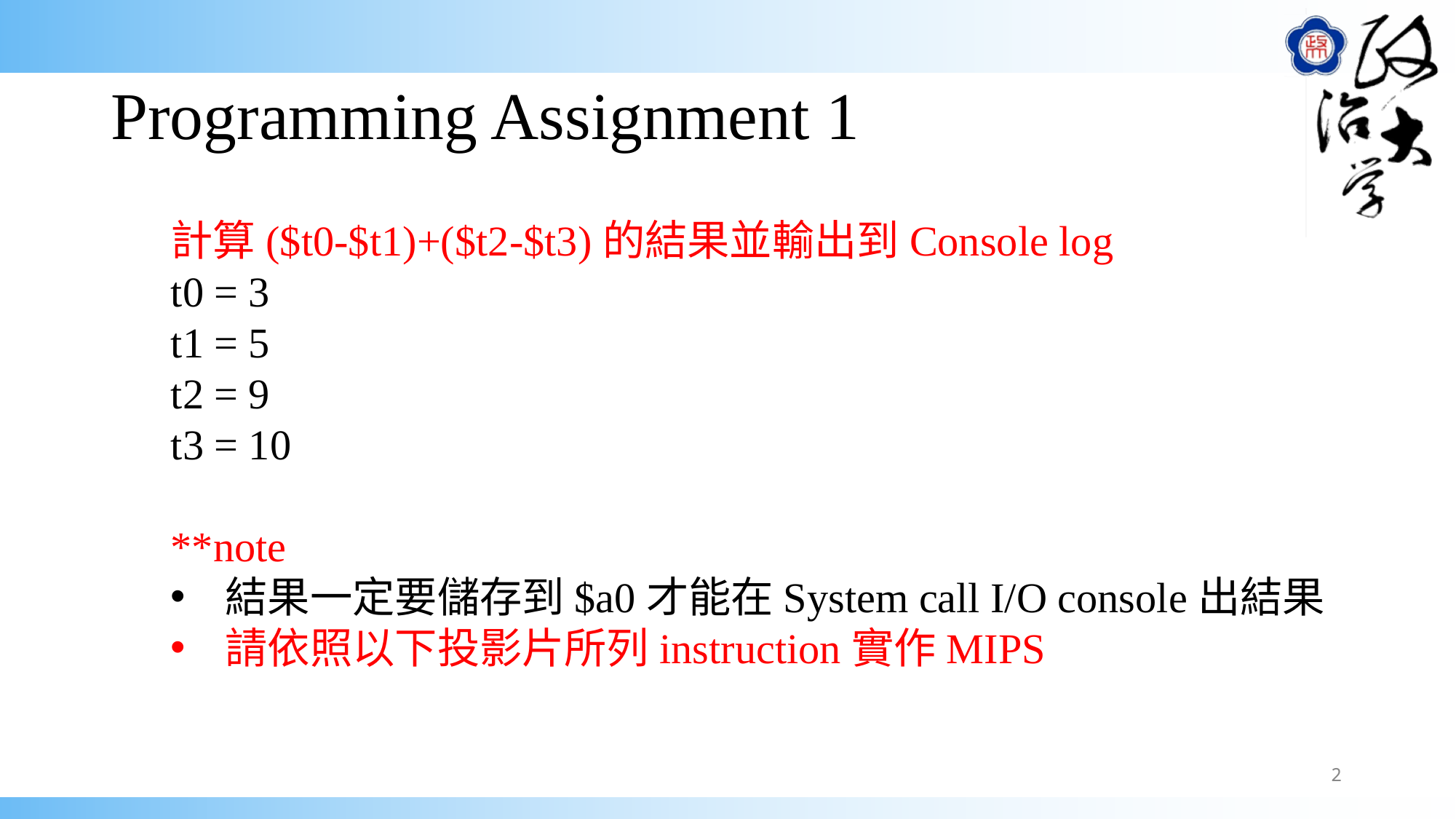

# Programming Assignment 1
計算($t0-$t1)+($t2-$t3)的結果並輸出到Console log
t0 = 3
t1 = 5
t2 = 9
t3 = 10

**note
結果一定要儲存到$a0才能在System call I/O console出結果
請依照以下投影片所列instruction實作MIPS